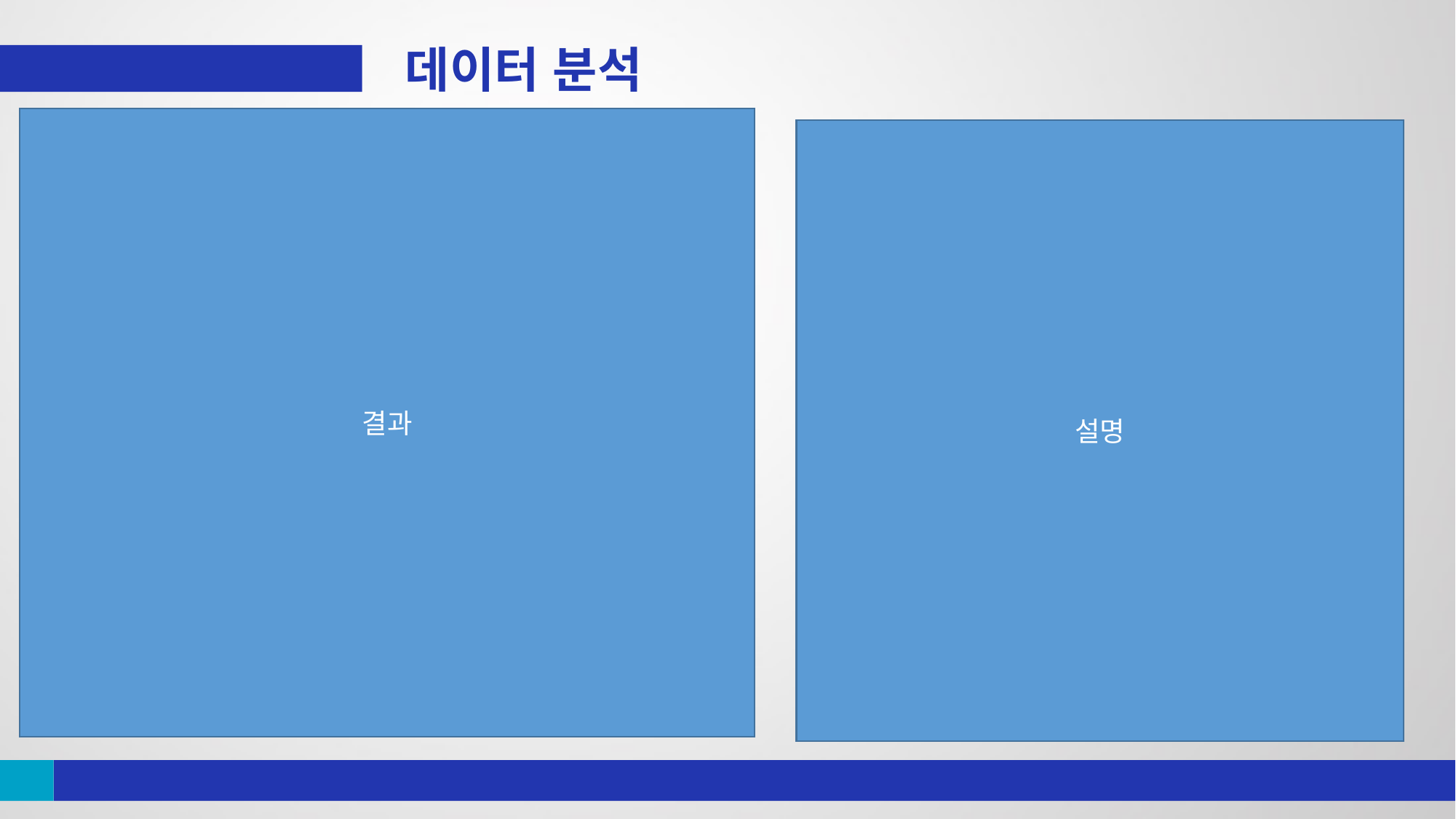

데이터 분석
SYSTEM
BIGDATA
청년인재

결과
설명
Team Name

빅데이터 청년인재 일자리 연계사업